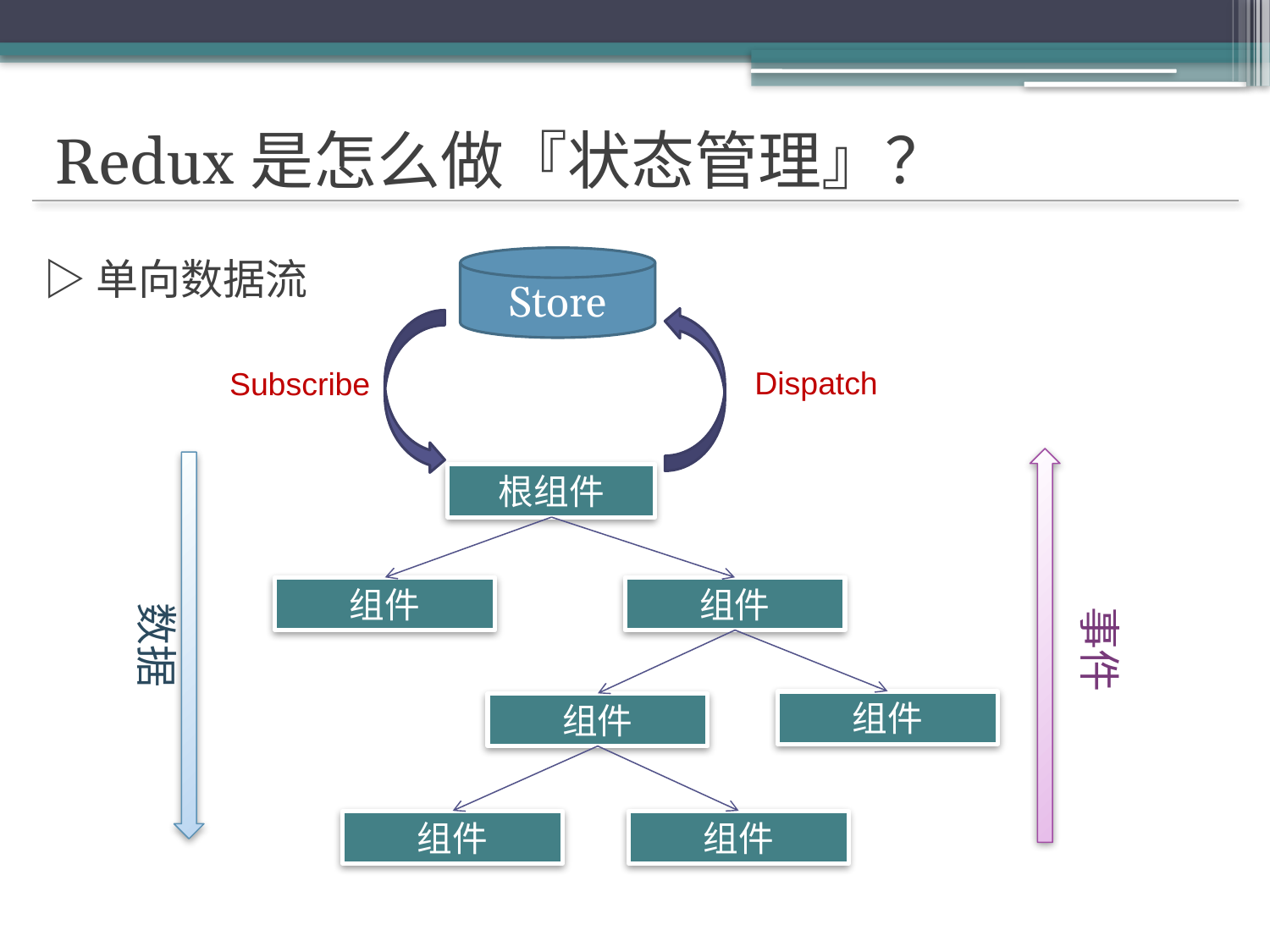

# Redux是怎么做『状态管理』？
▷单向数据流
Store

Dispatch
Subscribe

根组件
组件
组件
组件
组件
组件
组件
数据
事件